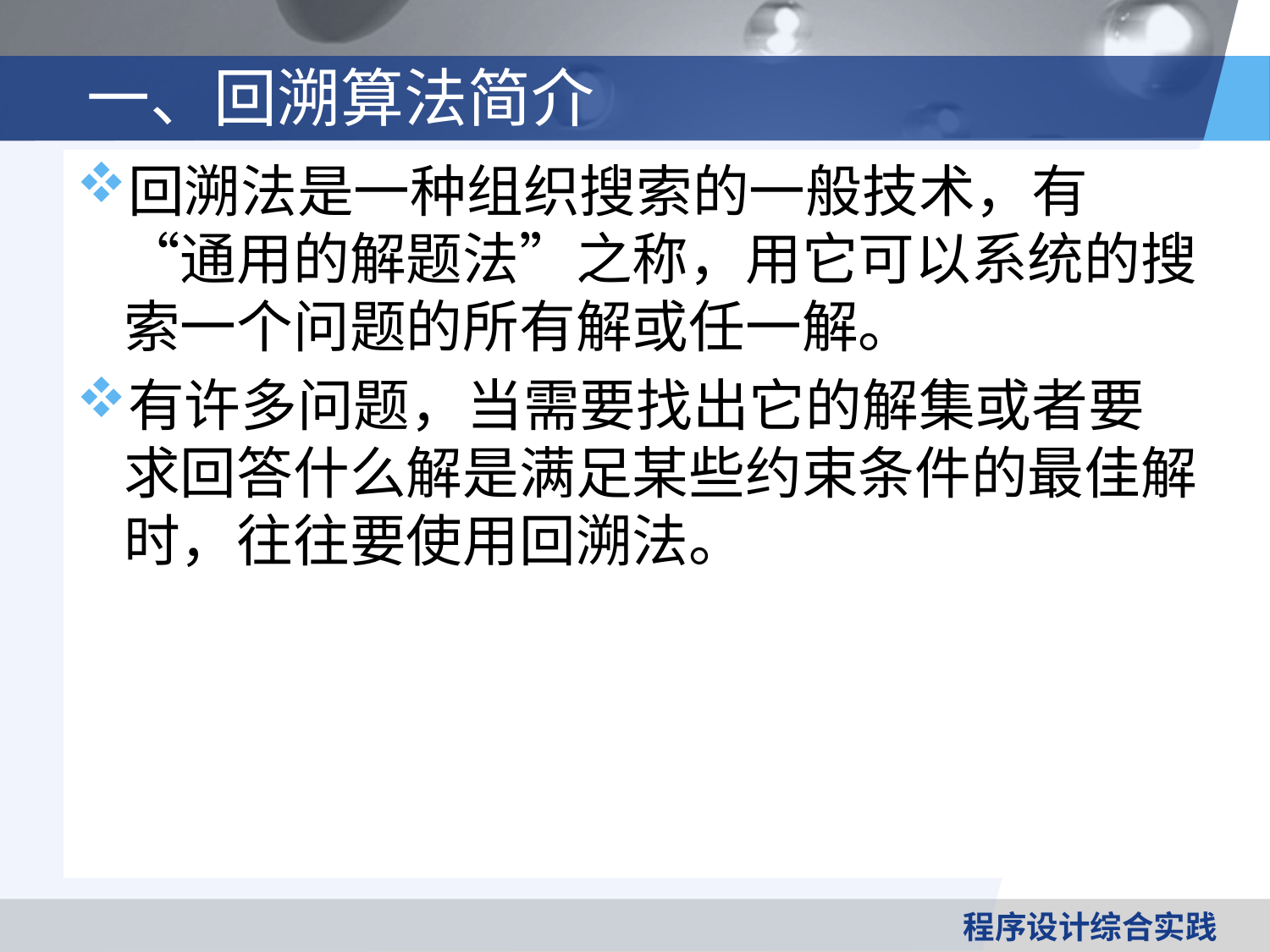

# 一、回溯算法简介
回溯法是一种组织搜索的一般技术，有“通用的解题法”之称，用它可以系统的搜索一个问题的所有解或任一解。
有许多问题，当需要找出它的解集或者要求回答什么解是满足某些约束条件的最佳解时，往往要使用回溯法。